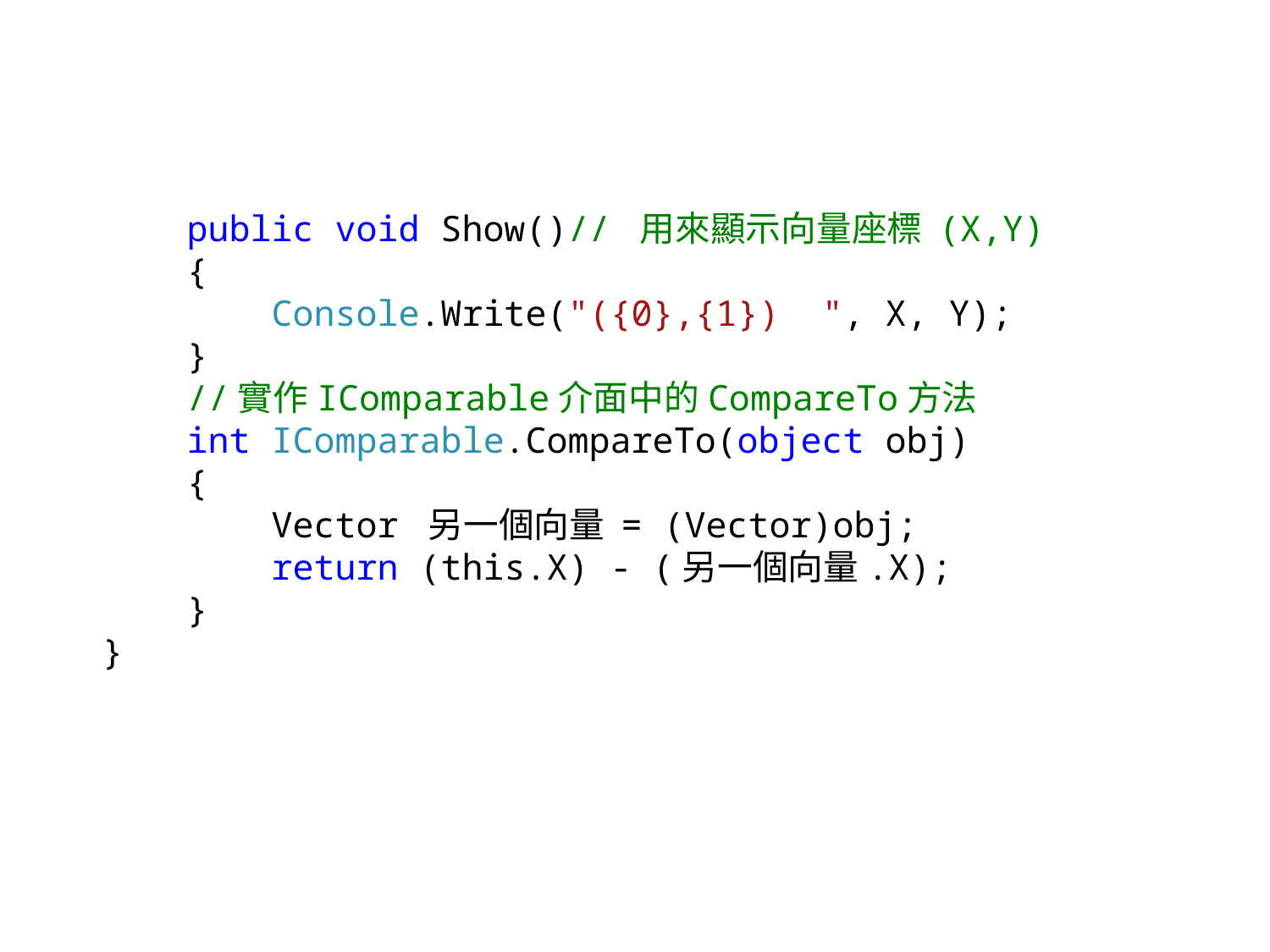

#
程式碼：Vector 類別
        public void Show()// 用來顯示向量座標 (X,Y)
        {
            Console.Write("({0},{1})  ", X, Y);
        }
        //實作IComparable介面中的CompareTo方法
        int IComparable.CompareTo(object obj)
        {
            Vector 另一個向量 = (Vector)obj;
            return (this.X) - (另一個向量.X);
        }
    }